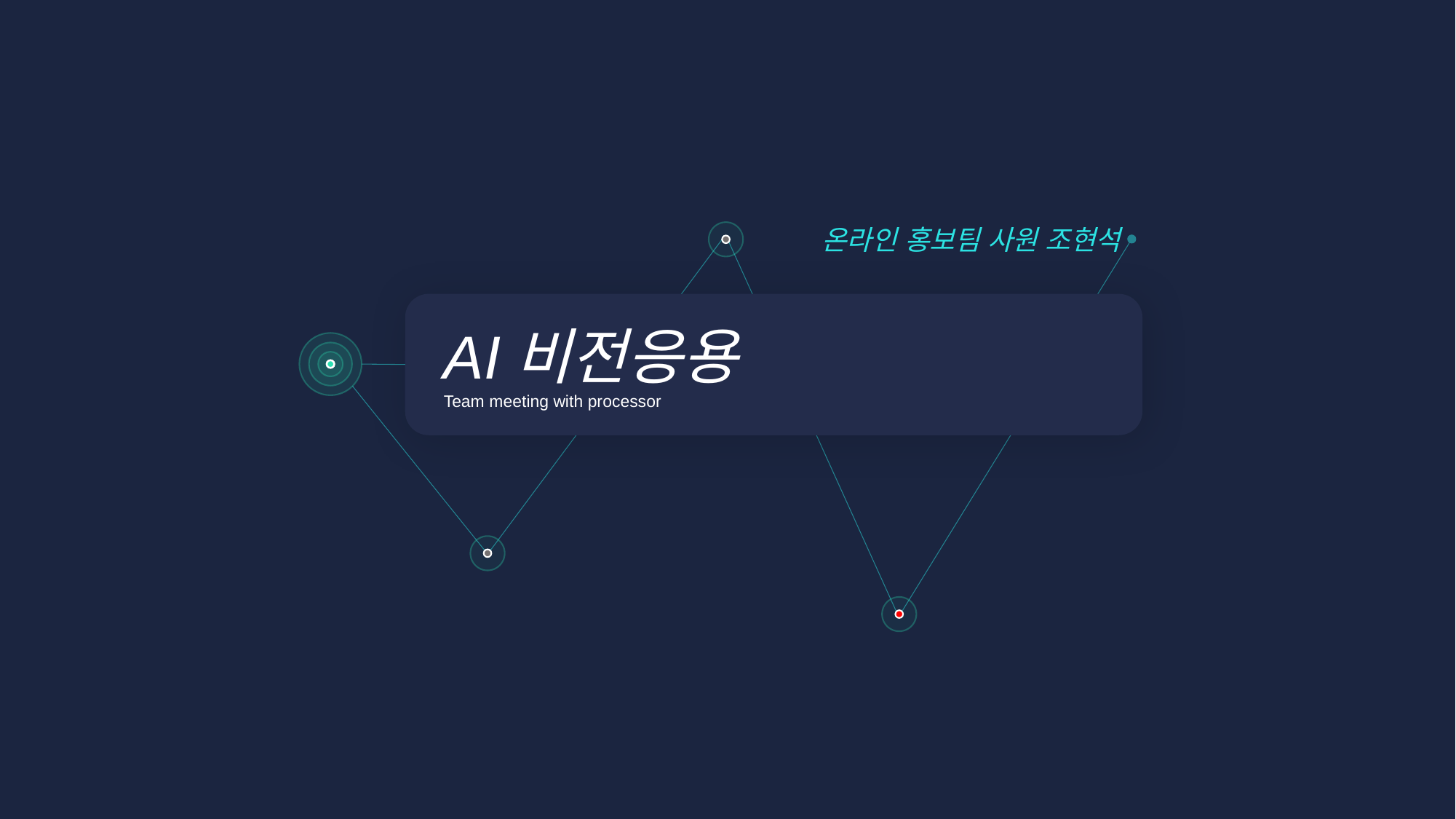

온라인 홍보팀 사원 조현석

AI비전응용
Team meeting with processor